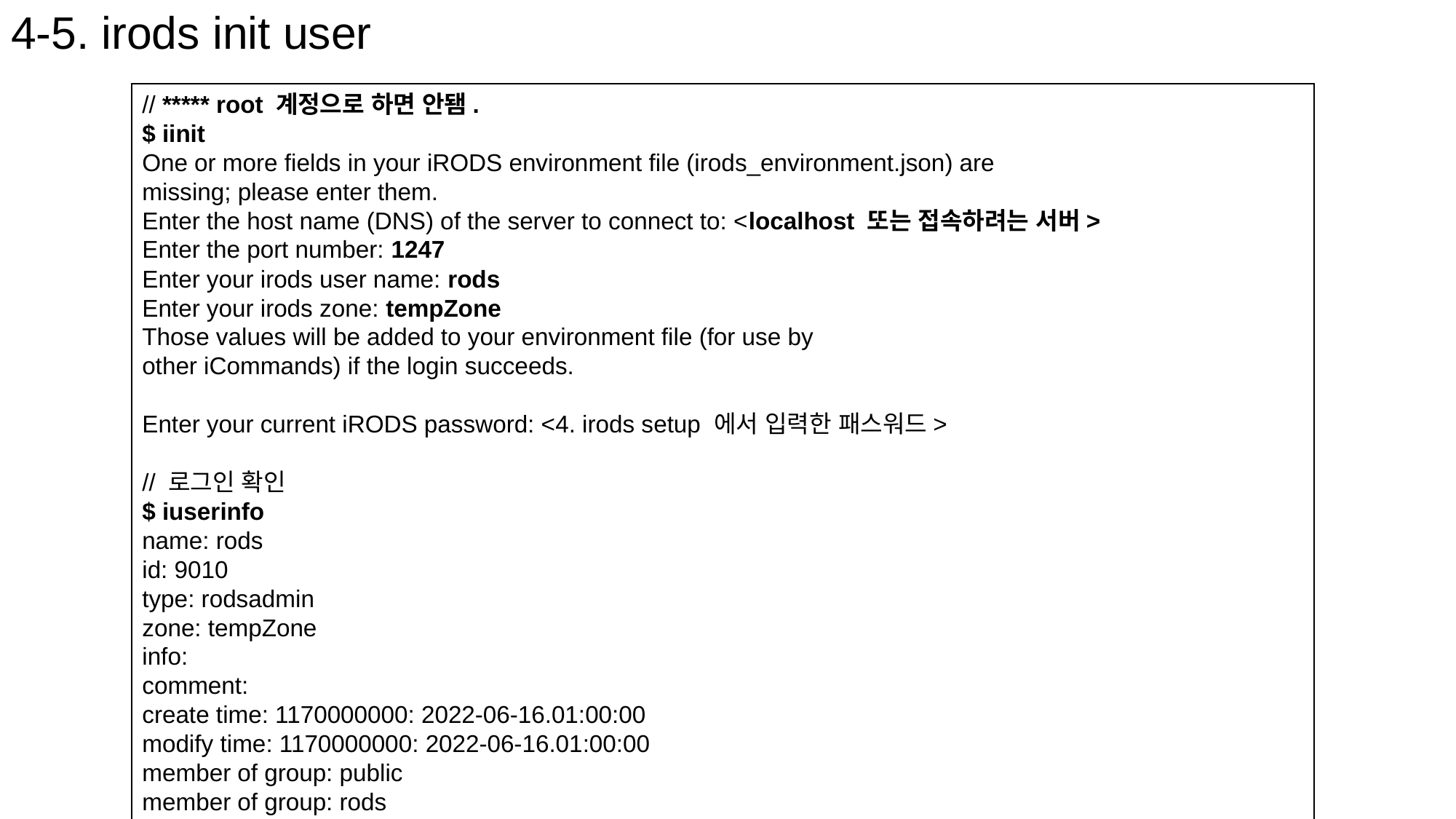

# 4-5. irods init user
// ***** root 계정으로 하면 안됌.
$ iinit
One or more fields in your iRODS environment file (irods_environment.json) are
missing; please enter them.
Enter the host name (DNS) of the server to connect to: <localhost 또는 접속하려는 서버>
Enter the port number: 1247
Enter your irods user name: rods
Enter your irods zone: tempZone
Those values will be added to your environment file (for use by
other iCommands) if the login succeeds.

Enter your current iRODS password: <4. irods setup 에서 입력한 패스워드>

// 로그인 확인
$ iuserinfo
name: rods
id: 9010
type: rodsadmin
zone: tempZone
info:
comment:
create time: 1170000000: 2022-06-16.01:00:00
modify time: 1170000000: 2022-06-16.01:00:00
member of group: public
member of group: rods
member of group: rodsadmin